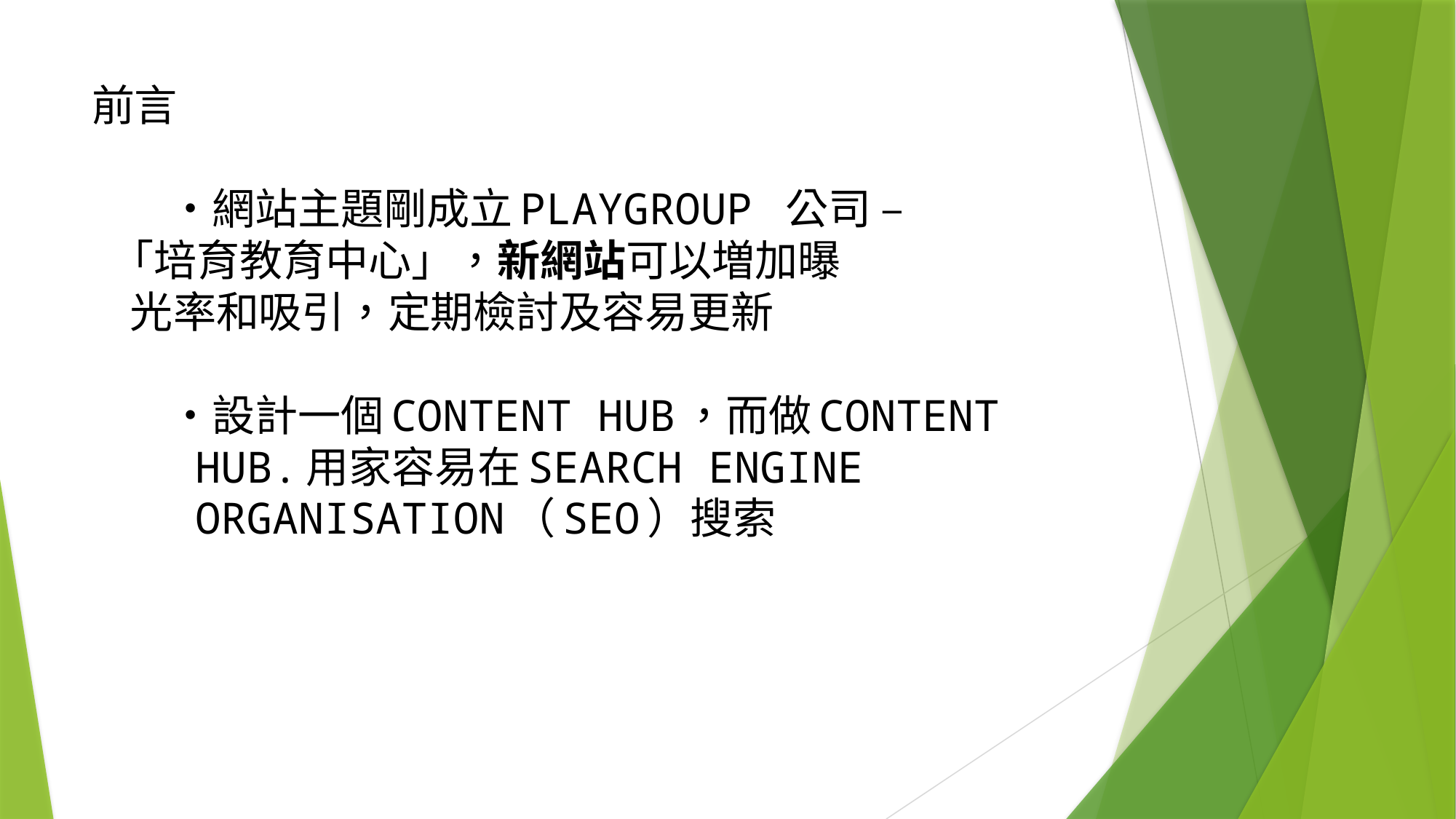

# 前言   •網站主題剛成立PLAYGROUP 公司 – 「培育教育中心」，新網站可以増加曝 光率和吸引，定期檢討及容易更新   •設計一個CONTENT HUB，而做CONTENT HUB.用家容易在SEARCH ENGINE ORGANISATION（SEO）搜索